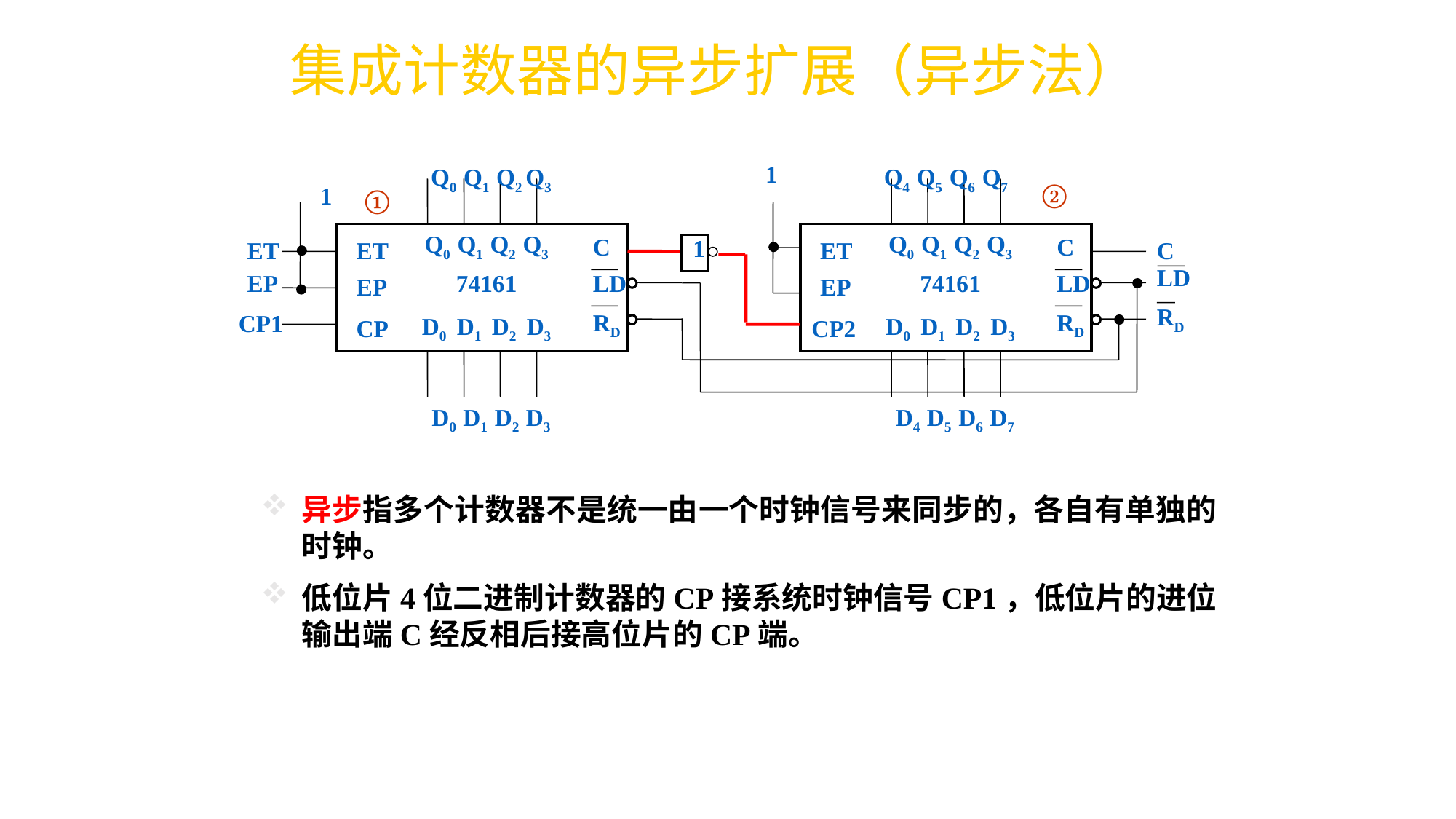

# 集成计数器的异步扩展（异步法）
1
Q0  Q1  Q2 Q3
Q4  Q5  Q6  Q7

Q0  Q1  Q2  Q3
C
ET

74161
LD

EP

RD

D0   D1   D2   D3
CP

1

Q0  Q1  Q2  Q3
C
1

ET
ET
C

LD
EP
74161
LD

EP

RD
RD

CP1
D0   D1   D2   D3
CP2

D0  D1  D2  D3
D4  D5  D6  D7
②
①

异步指多个计数器不是统一由一个时钟信号来同步的，各自有单独的时钟。
低位片4位二进制计数器的CP接系统时钟信号CP1，低位片的进位输出端C经反相后接高位片的CP端。